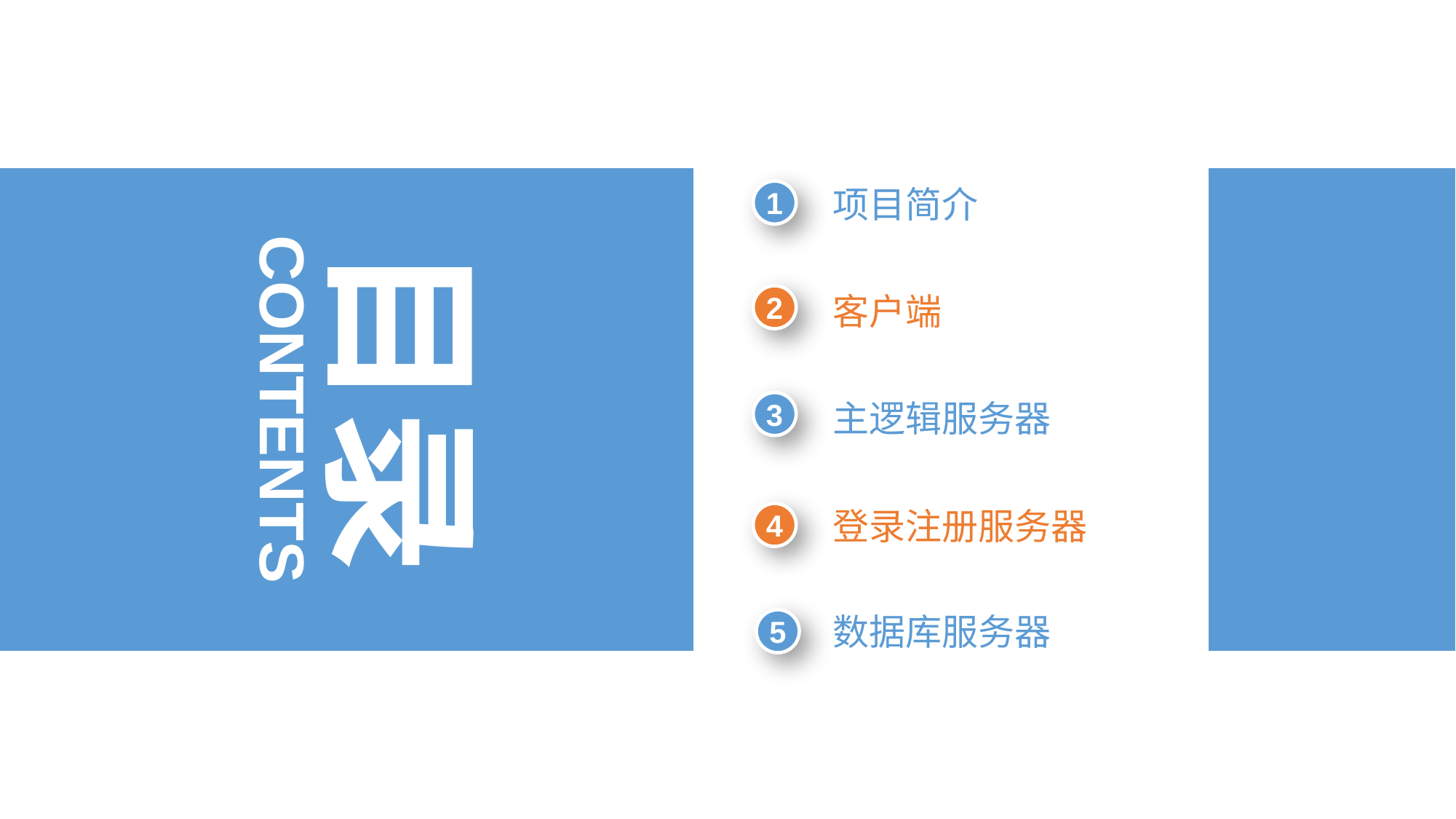

1
项目简介
目录
2
客户端
CONTENTS
3
主逻辑服务器
登录注册服务器
4
数据库服务器
5